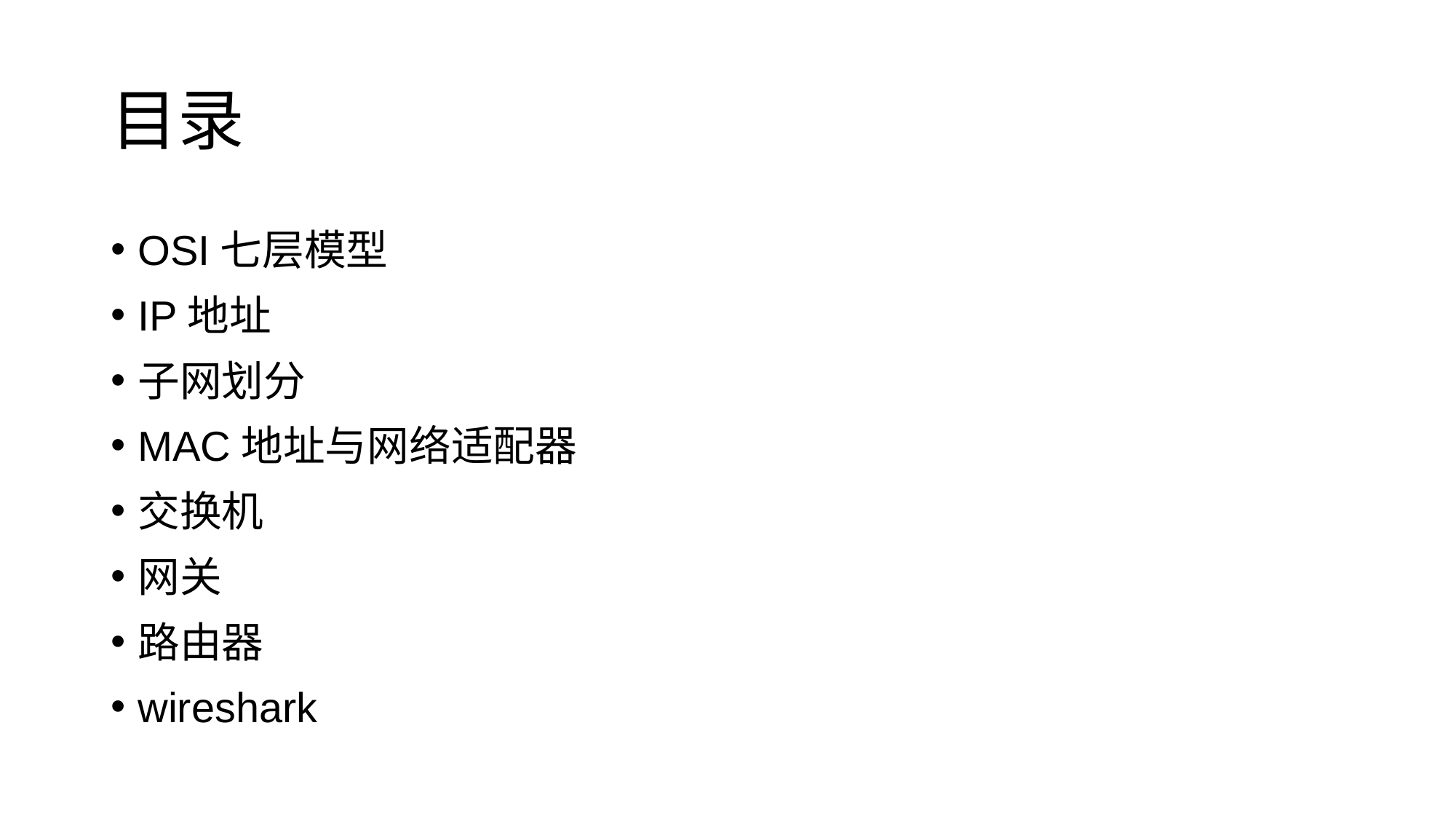

# 目录
OSI七层模型
IP地址
子网划分
MAC地址与网络适配器
交换机
网关
路由器
wireshark